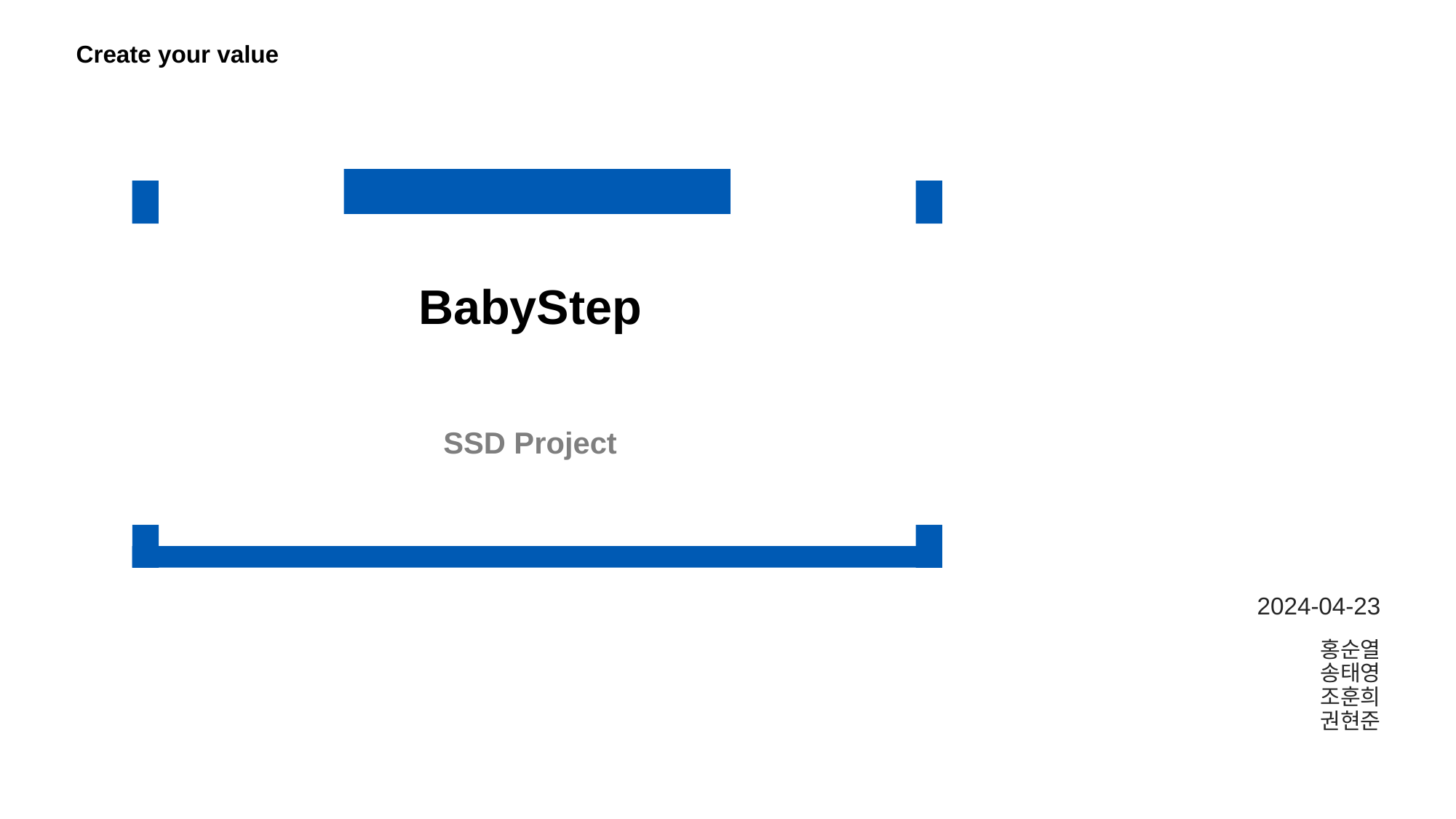

BabyStep
SSD Project
2024-04-23
  홍순열
 송태영
조훈희
권현준